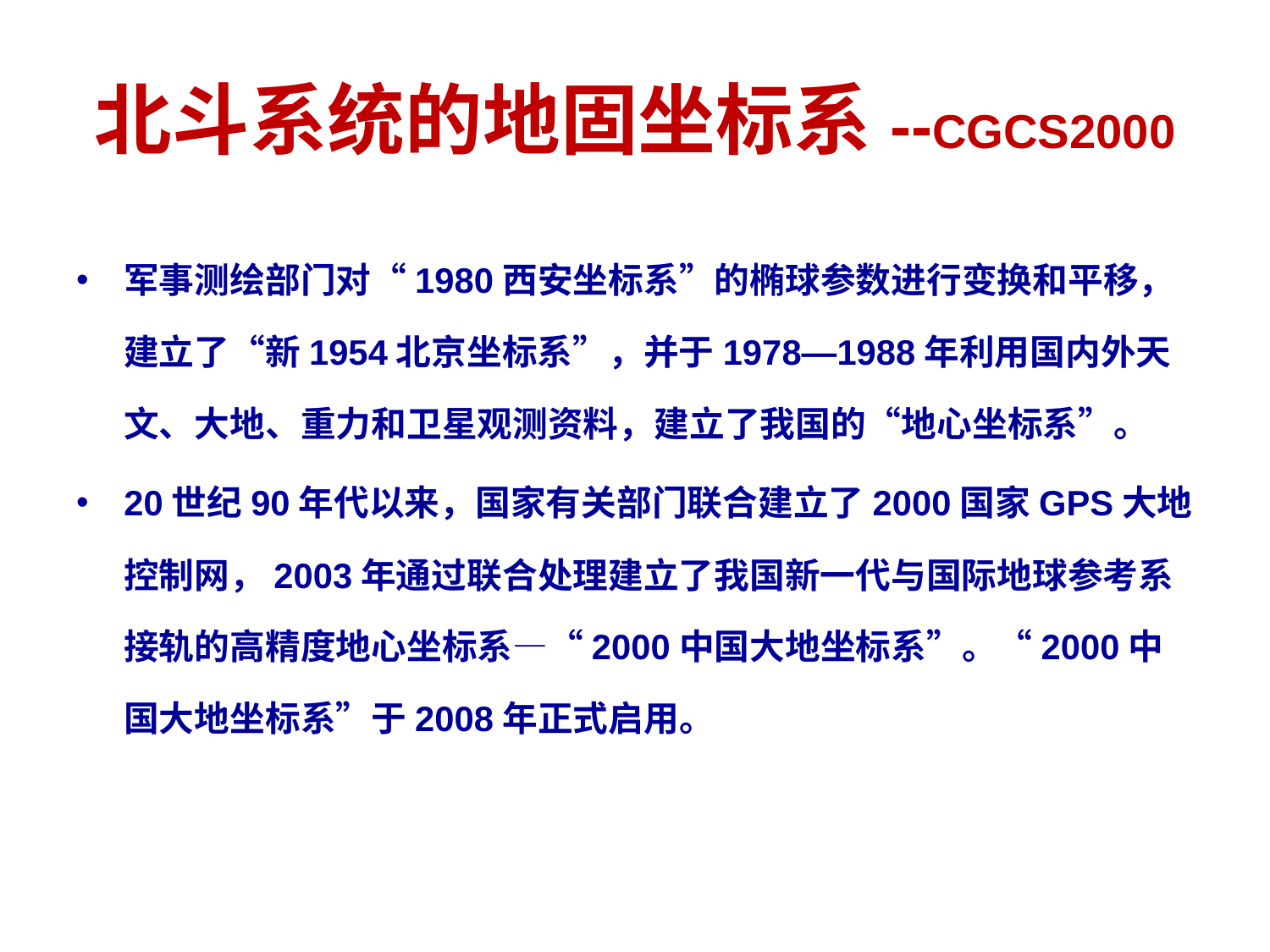

# 北斗系统的地固坐标系--CGCS2000
军事测绘部门对“1980西安坐标系”的椭球参数进行变换和平移，建立了“新1954北京坐标系”，并于1978—1988年利用国内外天文、大地、重力和卫星观测资料，建立了我国的“地心坐标系”。
20世纪90年代以来，国家有关部门联合建立了2000国家GPS大地控制网，2003年通过联合处理建立了我国新一代与国际地球参考系接轨的高精度地心坐标系—“2000中国大地坐标系”。“2000中国大地坐标系”于2008年正式启用。